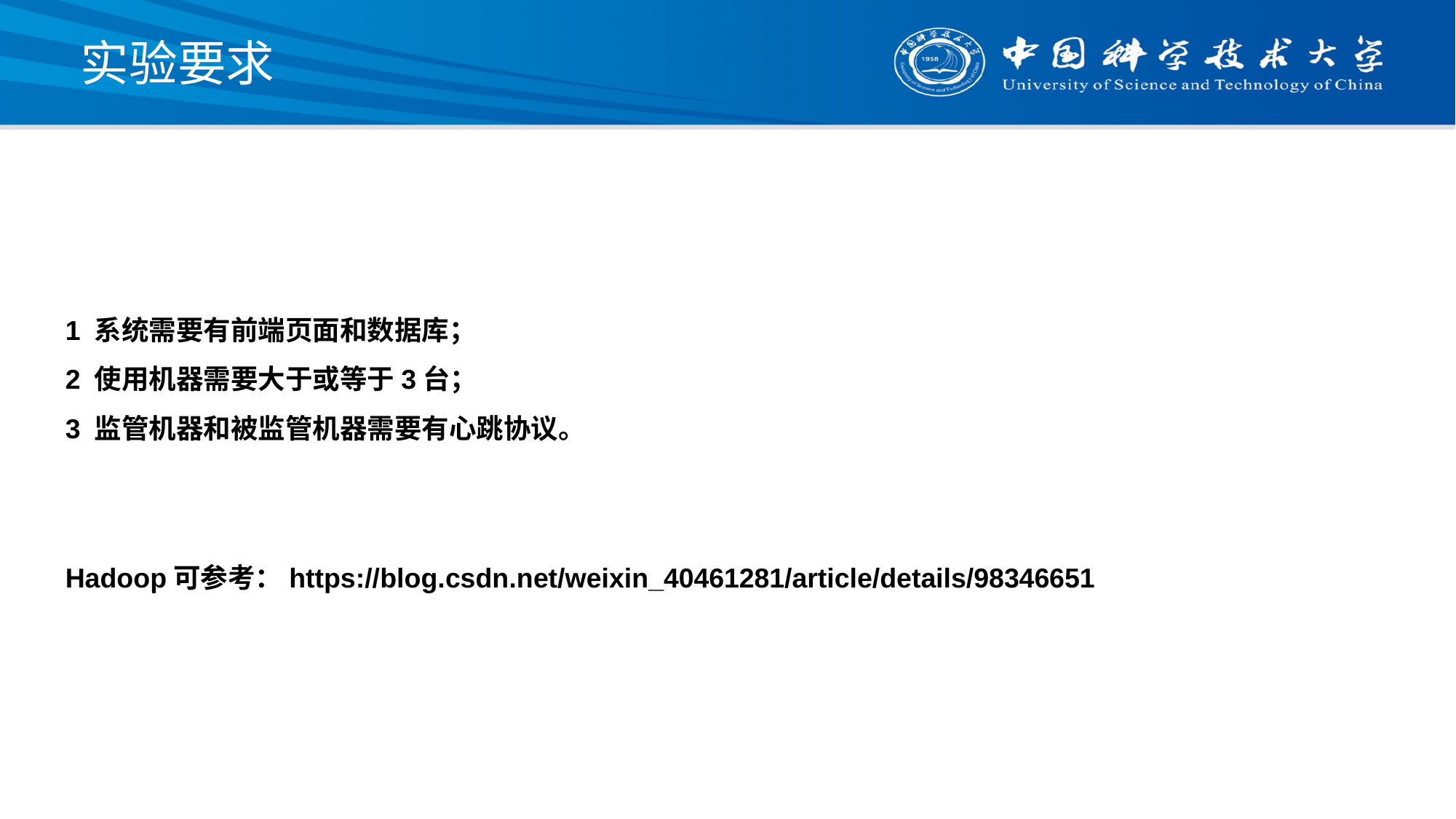

实验要求
1 系统需要有前端页面和数据库；
2 使用机器需要大于或等于3台；
3 监管机器和被监管机器需要有心跳协议。
Hadoop可参考：https://blog.csdn.net/weixin_40461281/article/details/98346651
8